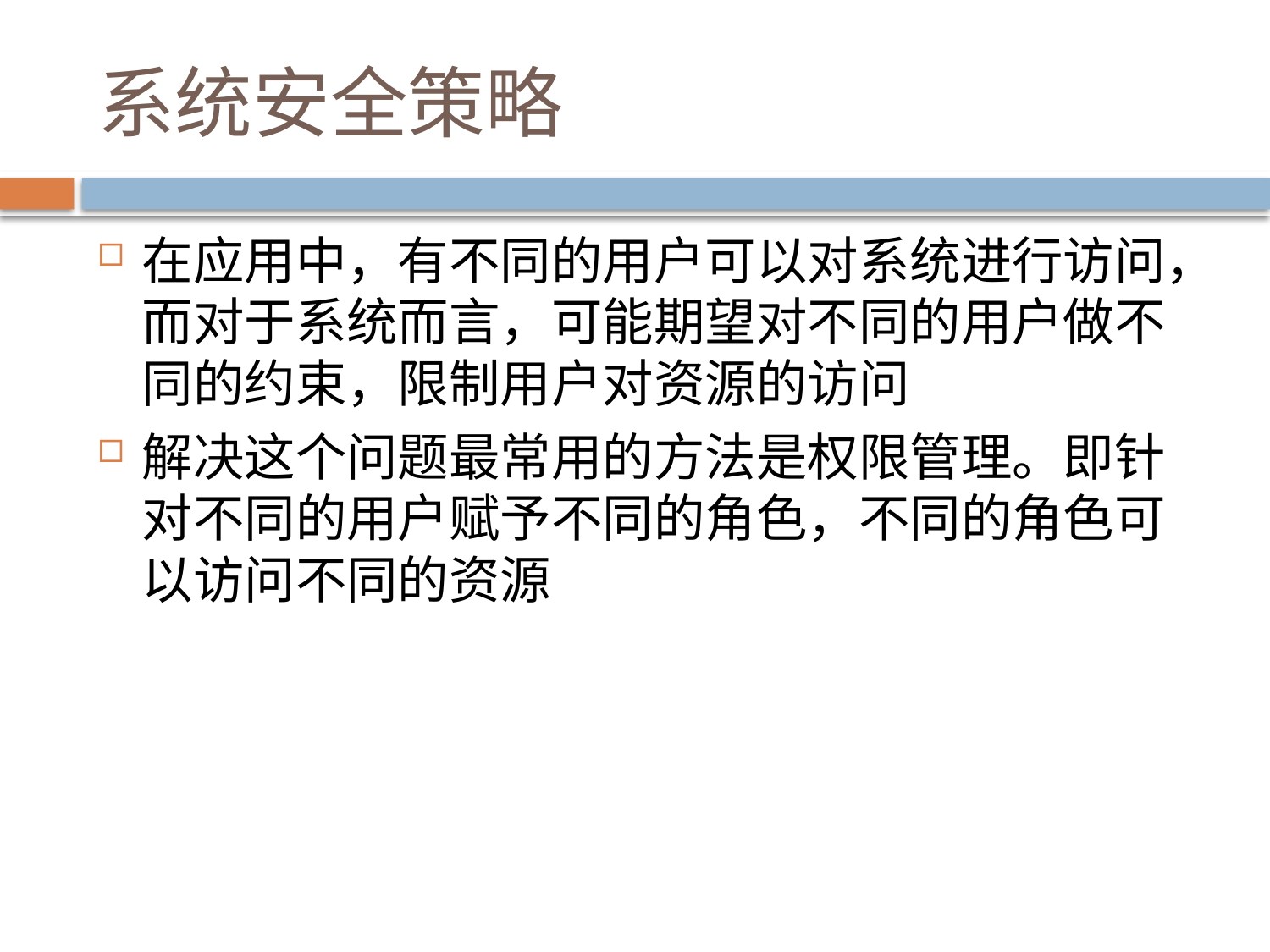

# 系统安全策略
在应用中，有不同的用户可以对系统进行访问，而对于系统而言，可能期望对不同的用户做不同的约束，限制用户对资源的访问
解决这个问题最常用的方法是权限管理。即针对不同的用户赋予不同的角色，不同的角色可以访问不同的资源